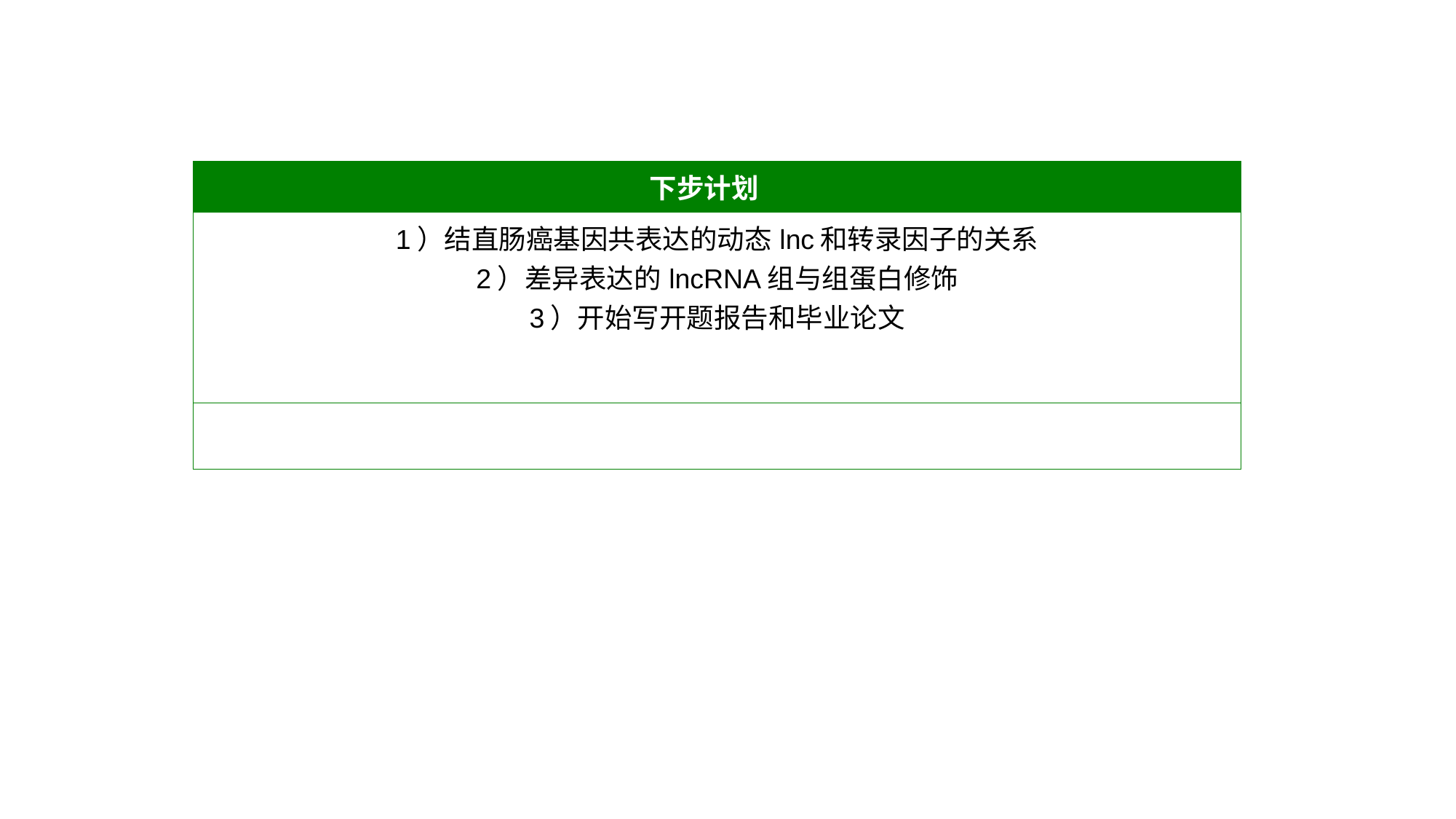

|  | 下步计划 |  |
| --- | --- | --- |
| 1）结直肠癌基因共表达的动态lnc和转录因子的关系 2）差异表达的lncRNA组与组蛋白修饰 3）开始写开题报告和毕业论文 |  |  |
|  |  |  |